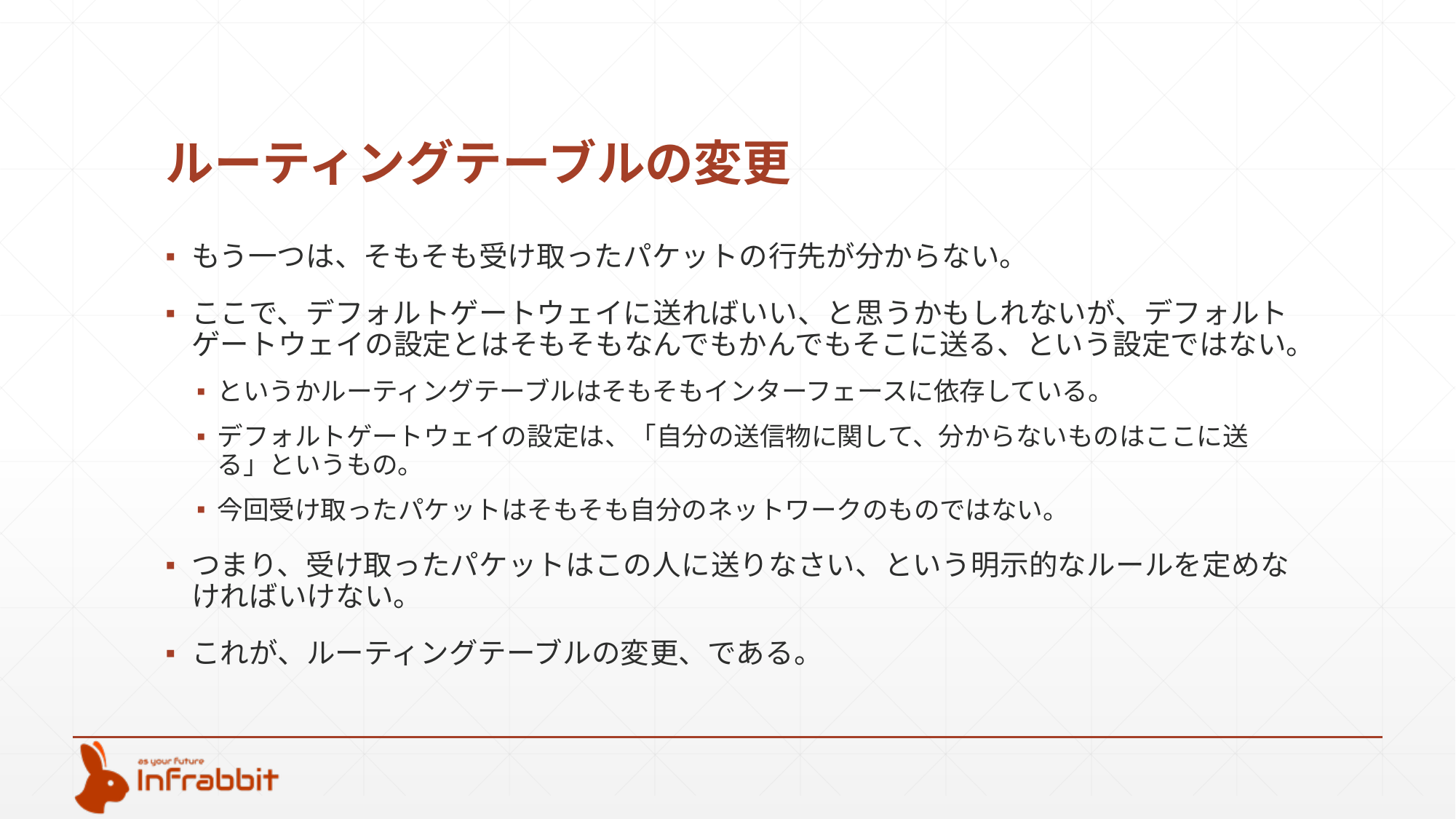

# ルーティングテーブルの変更
もう一つは、そもそも受け取ったパケットの行先が分からない。
ここで、デフォルトゲートウェイに送ればいい、と思うかもしれないが、デフォルトゲートウェイの設定とはそもそもなんでもかんでもそこに送る、という設定ではない。
というかルーティングテーブルはそもそもインターフェースに依存している。
デフォルトゲートウェイの設定は、「自分の送信物に関して、分からないものはここに送る」というもの。
今回受け取ったパケットはそもそも自分のネットワークのものではない。
つまり、受け取ったパケットはこの人に送りなさい、という明示的なルールを定めなければいけない。
これが、ルーティングテーブルの変更、である。